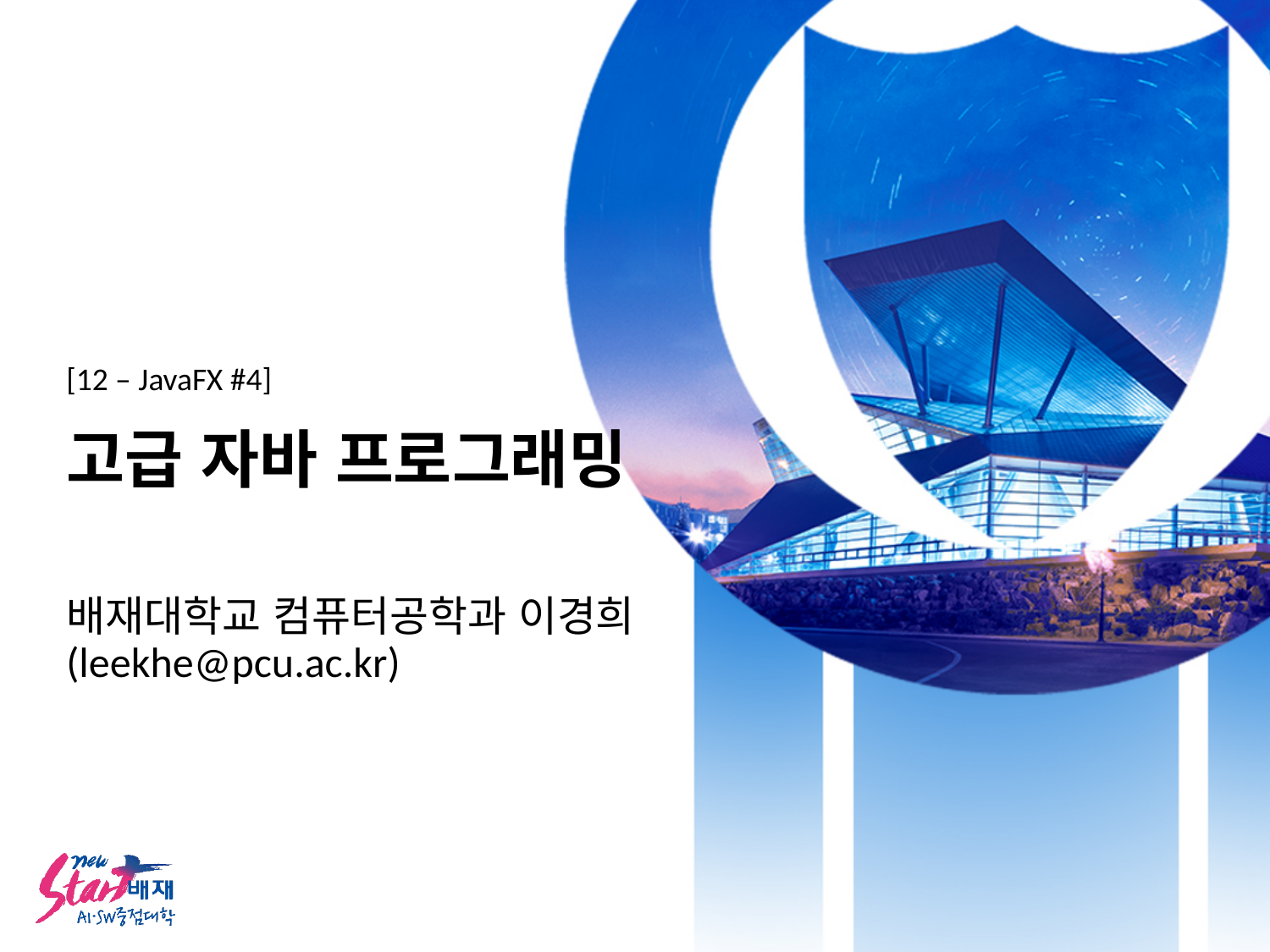

# [12 – JavaFX #4] 고급 자바 프로그래밍
배재대학교 컴퓨터공학과 이경희 (leekhe@pcu.ac.kr)